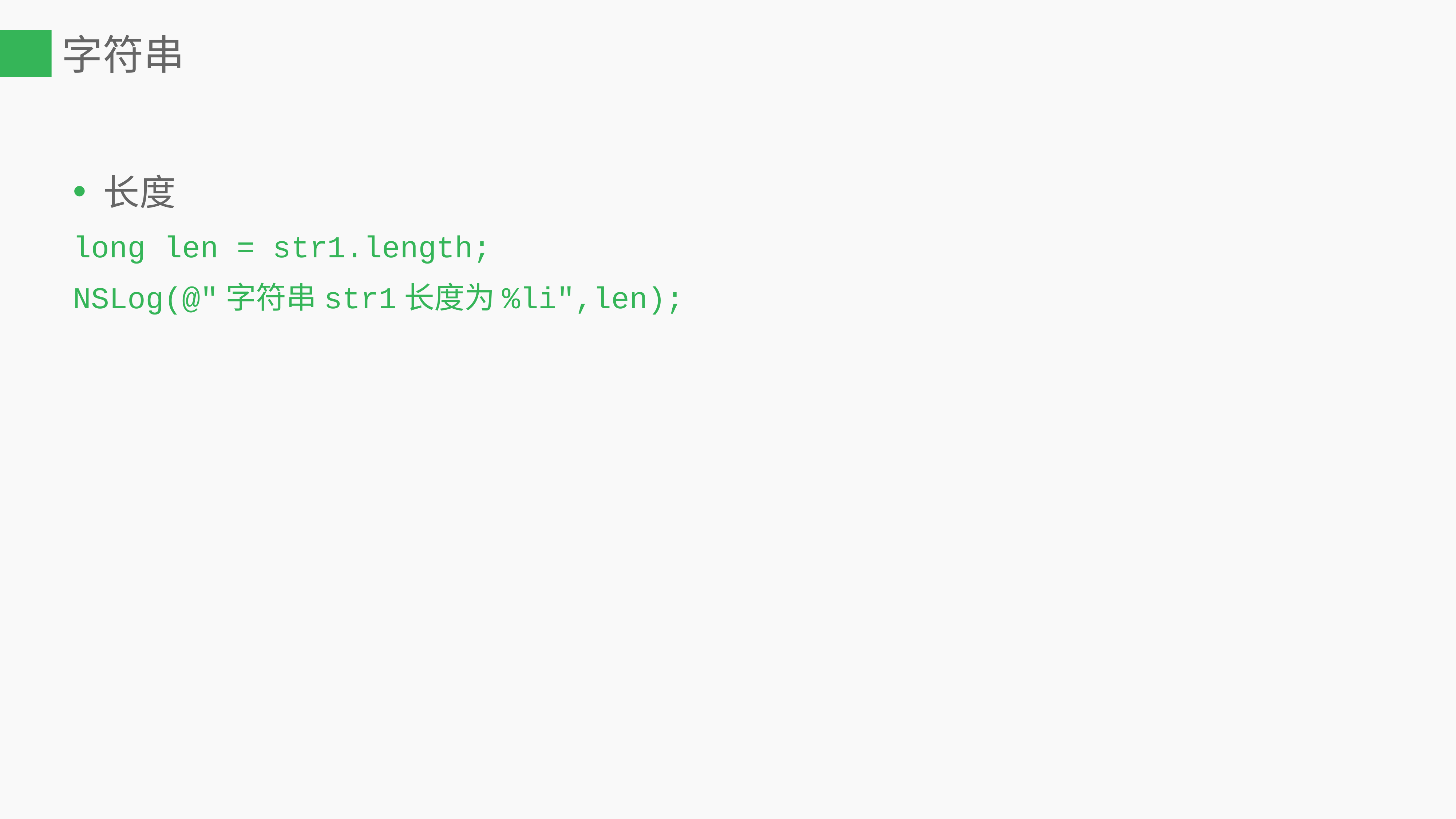

# 字符串
长度
long len = str1.length;
NSLog(@"字符串str1长度为%li",len);